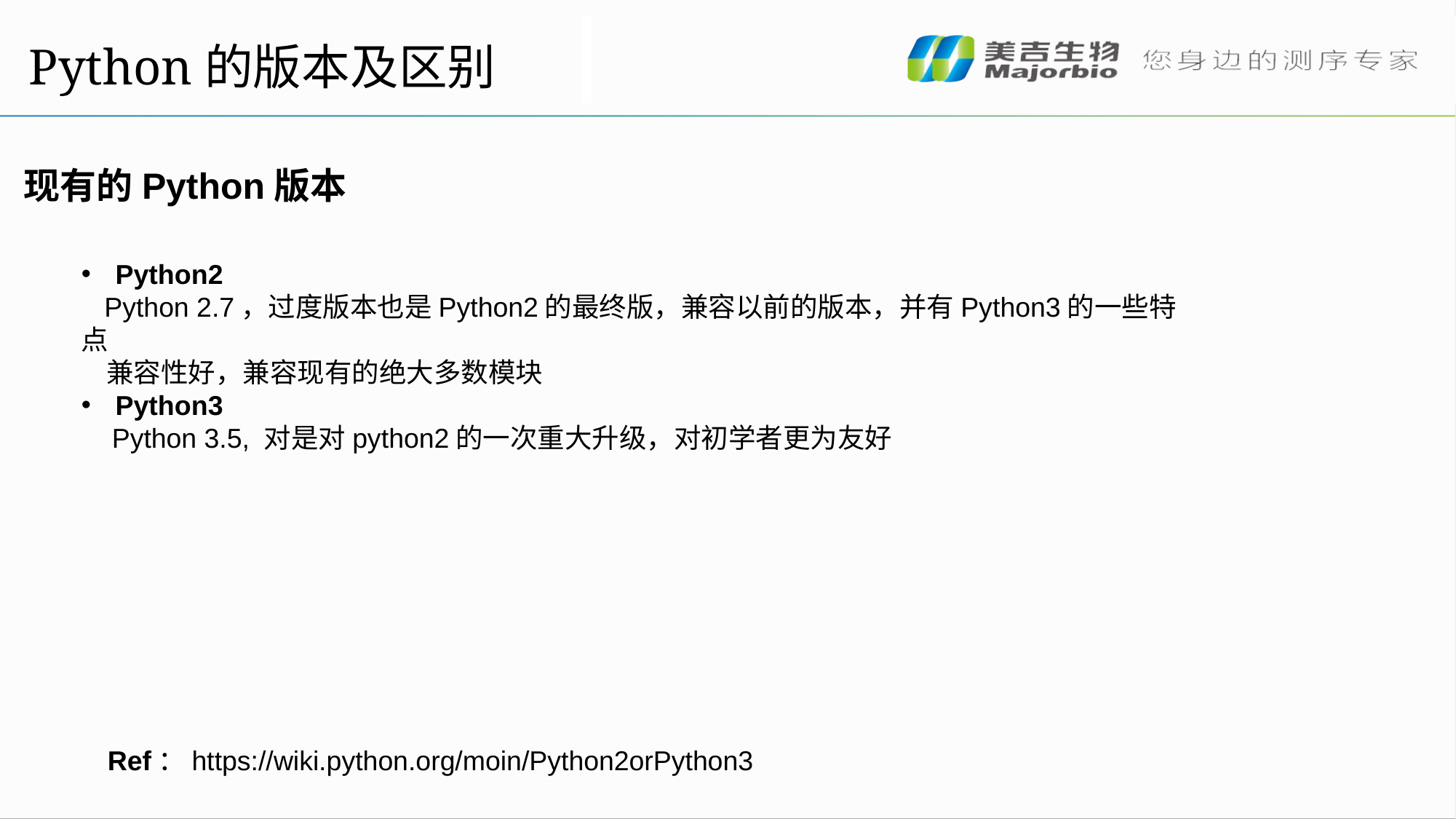

Python的版本及区别
现有的Python版本
Python2
   Python 2.7，过度版本也是Python2的最终版，兼容以前的版本，并有Python3的一些特点
   兼容性好，兼容现有的绝大多数模块
Python3
    Python 3.5, 对是对python2的一次重大升级，对初学者更为友好
Ref：https://wiki.python.org/moin/Python2orPython3